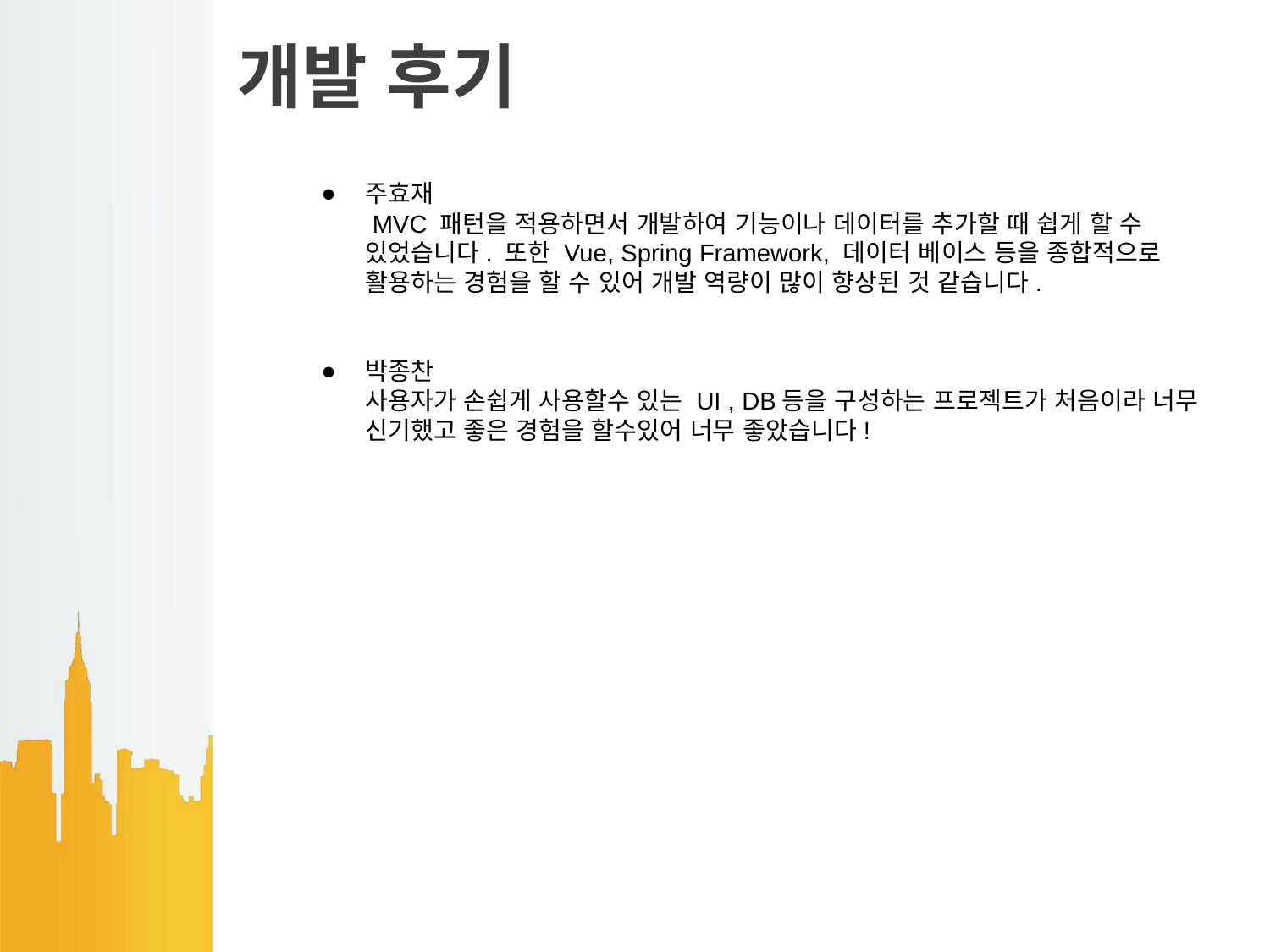

# 개발 후기
주효재
 MVC 패턴을 적용하면서 개발하여 기능이나 데이터를 추가할 때 쉽게 할 수 있었습니다. 또한 Vue, Spring Framework, 데이터 베이스 등을 종합적으로 활용하는 경험을 할 수 있어 개발 역량이 많이 향상된 것 같습니다.

박종찬
사용자가 손쉽게 사용할수 있는 UI , DB등을 구성하는 프로젝트가 처음이라 너무 신기했고 좋은 경험을 할수있어 너무 좋았습니다!